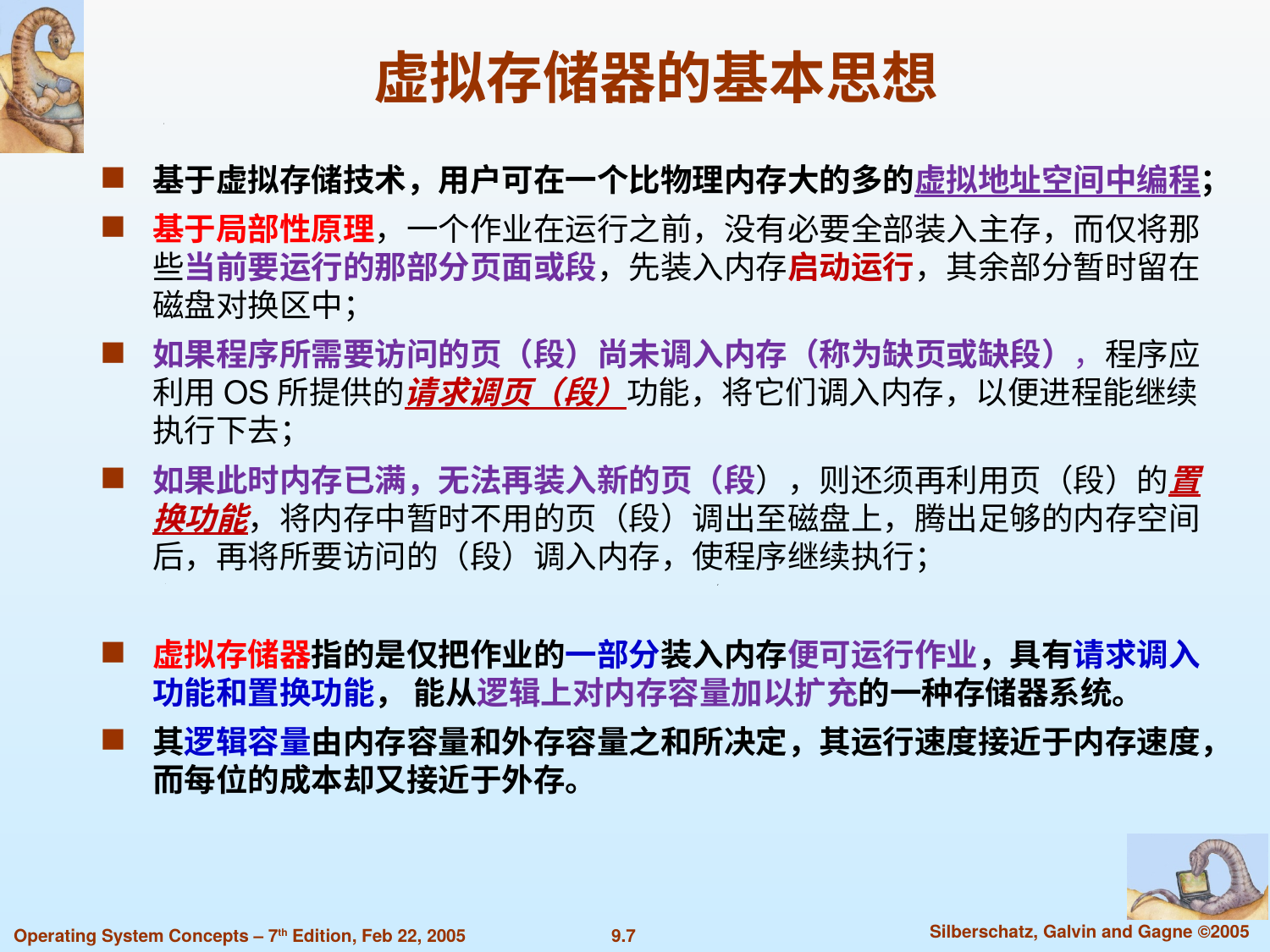

虚拟存储器的基本思想
基于虚拟存储技术，用户可在一个比物理内存大的多的虚拟地址空间中编程；
基于局部性原理，一个作业在运行之前，没有必要全部装入主存，而仅将那些当前要运行的那部分页面或段，先装入内存启动运行，其余部分暂时留在磁盘对换区中；
如果程序所需要访问的页（段）尚未调入内存（称为缺页或缺段），程序应利用OS所提供的请求调页（段）功能，将它们调入内存，以便进程能继续执行下去；
如果此时内存已满，无法再装入新的页（段），则还须再利用页（段）的置换功能，将内存中暂时不用的页（段）调出至磁盘上，腾出足够的内存空间后，再将所要访问的（段）调入内存，使程序继续执行；

虚拟存储器指的是仅把作业的一部分装入内存便可运行作业，具有请求调入功能和置换功能， 能从逻辑上对内存容量加以扩充的一种存储器系统。
其逻辑容量由内存容量和外存容量之和所决定，其运行速度接近于内存速度，而每位的成本却又接近于外存。